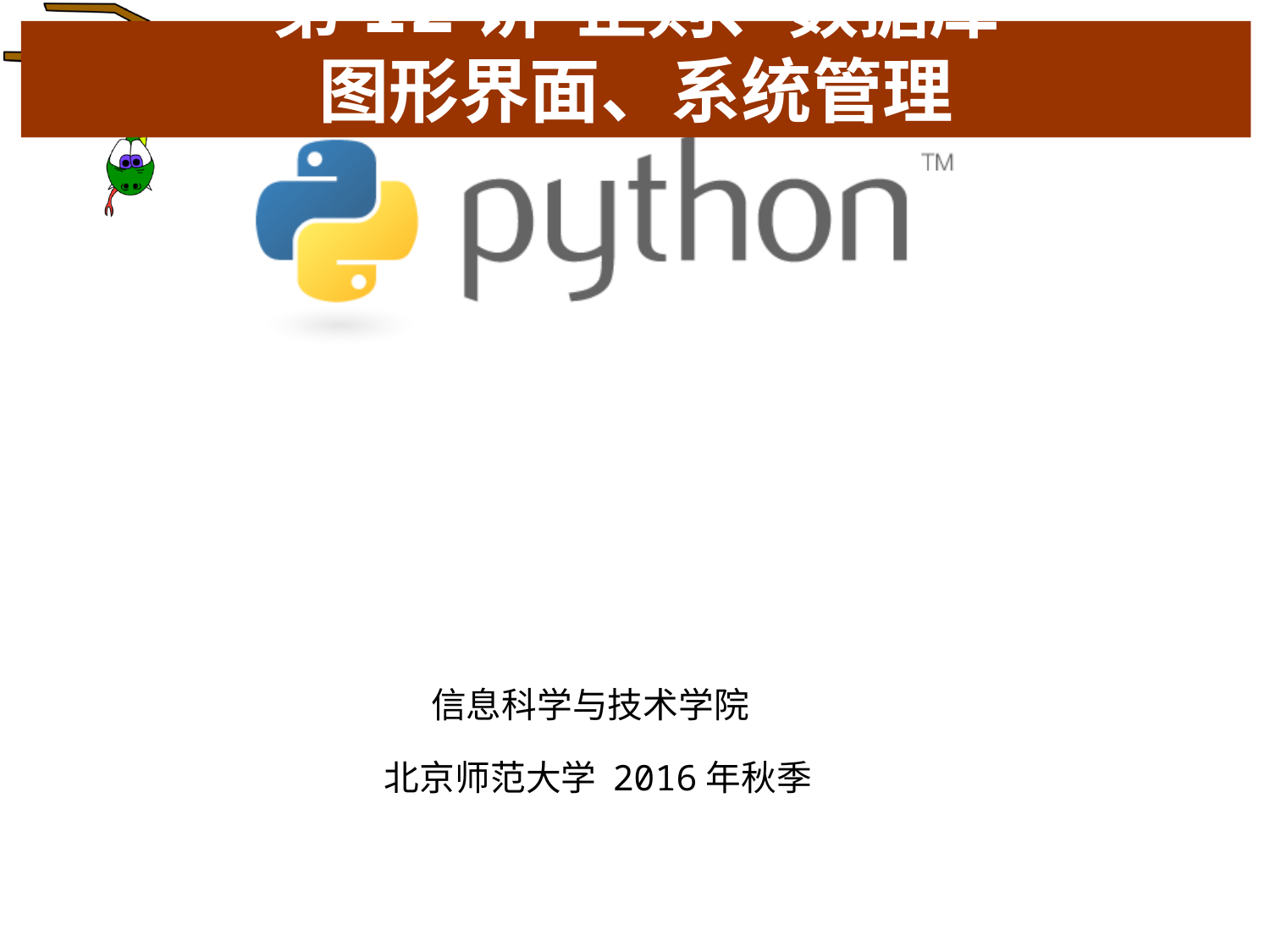

# 第12讲  正则、数据库 图形界面、系统管理
信息科学与技术学院
北京师范大学 2016年秋季
1